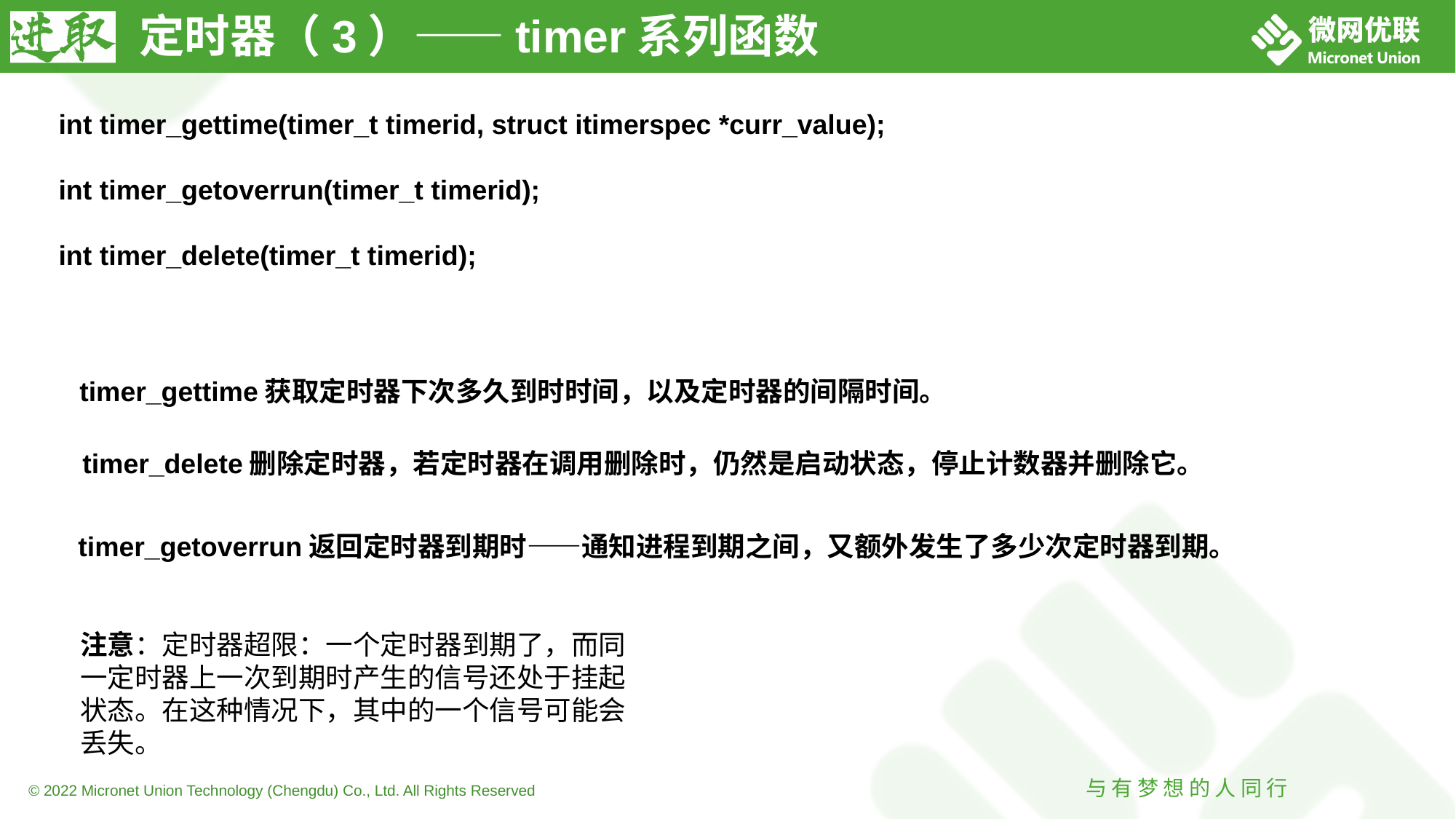

定时器（3）——timer系列函数
int timer_gettime(timer_t timerid, struct itimerspec *curr_value);
int timer_getoverrun(timer_t timerid);
int timer_delete(timer_t timerid);
timer_gettime获取定时器下次多久到时时间，以及定时器的间隔时间。
timer_delete删除定时器，若定时器在调用删除时，仍然是启动状态，停止计数器并删除它。
timer_getoverrun返回定时器到期时——通知进程到期之间，又额外发生了多少次定时器到期。
注意：定时器超限：一个定时器到期了，而同一定时器上一次到期时产生的信号还处于挂起状态。在这种情况下，其中的一个信号可能会丢失。